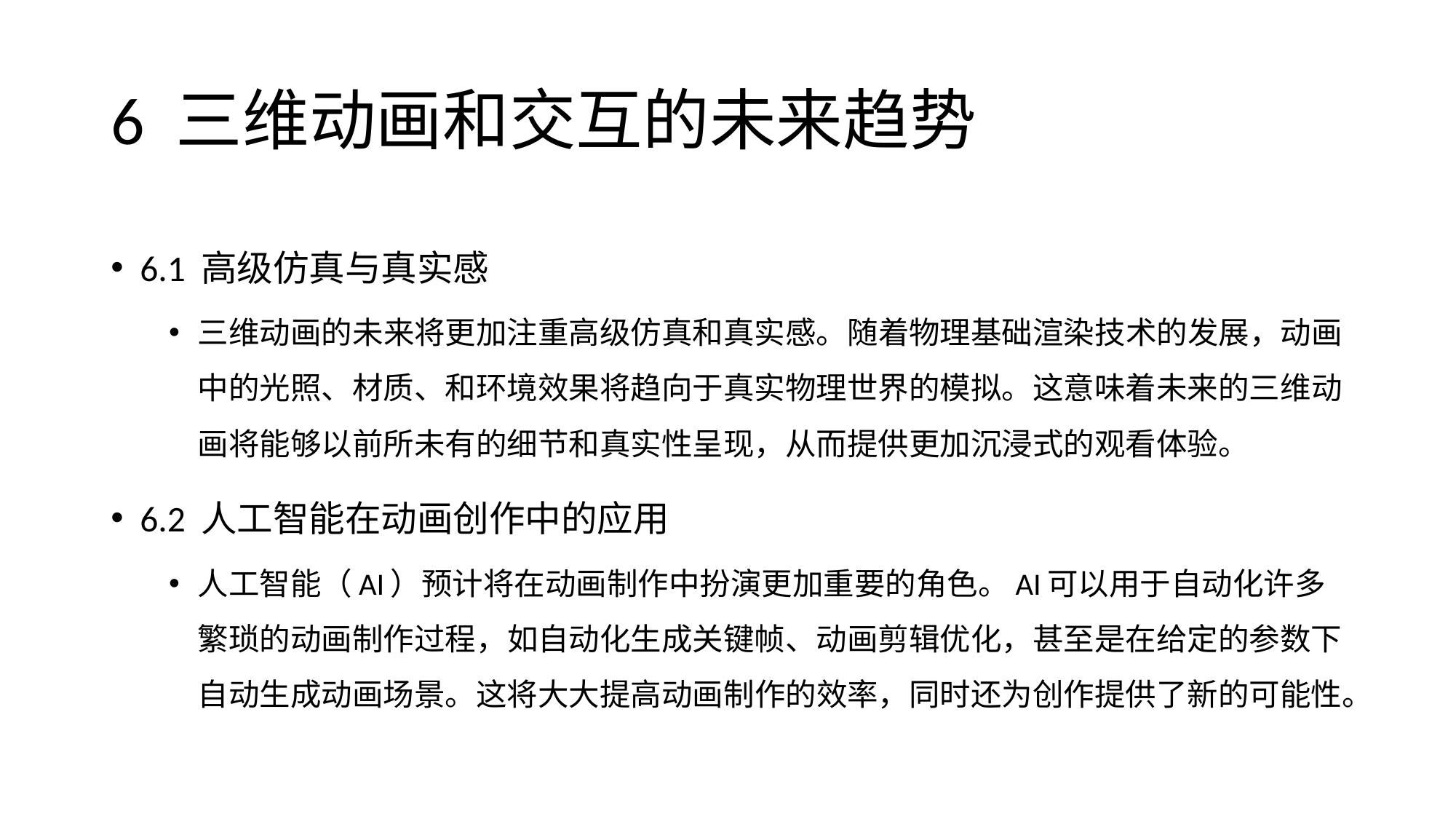

# 6 三维动画和交互的未来趋势
6.1 高级仿真与真实感
三维动画的未来将更加注重高级仿真和真实感。随着物理基础渲染技术的发展，动画中的光照、材质、和环境效果将趋向于真实物理世界的模拟。这意味着未来的三维动画将能够以前所未有的细节和真实性呈现，从而提供更加沉浸式的观看体验。
6.2 人工智能在动画创作中的应用
人工智能（AI）预计将在动画制作中扮演更加重要的角色。AI可以用于自动化许多繁琐的动画制作过程，如自动化生成关键帧、动画剪辑优化，甚至是在给定的参数下自动生成动画场景。这将大大提高动画制作的效率，同时还为创作提供了新的可能性。